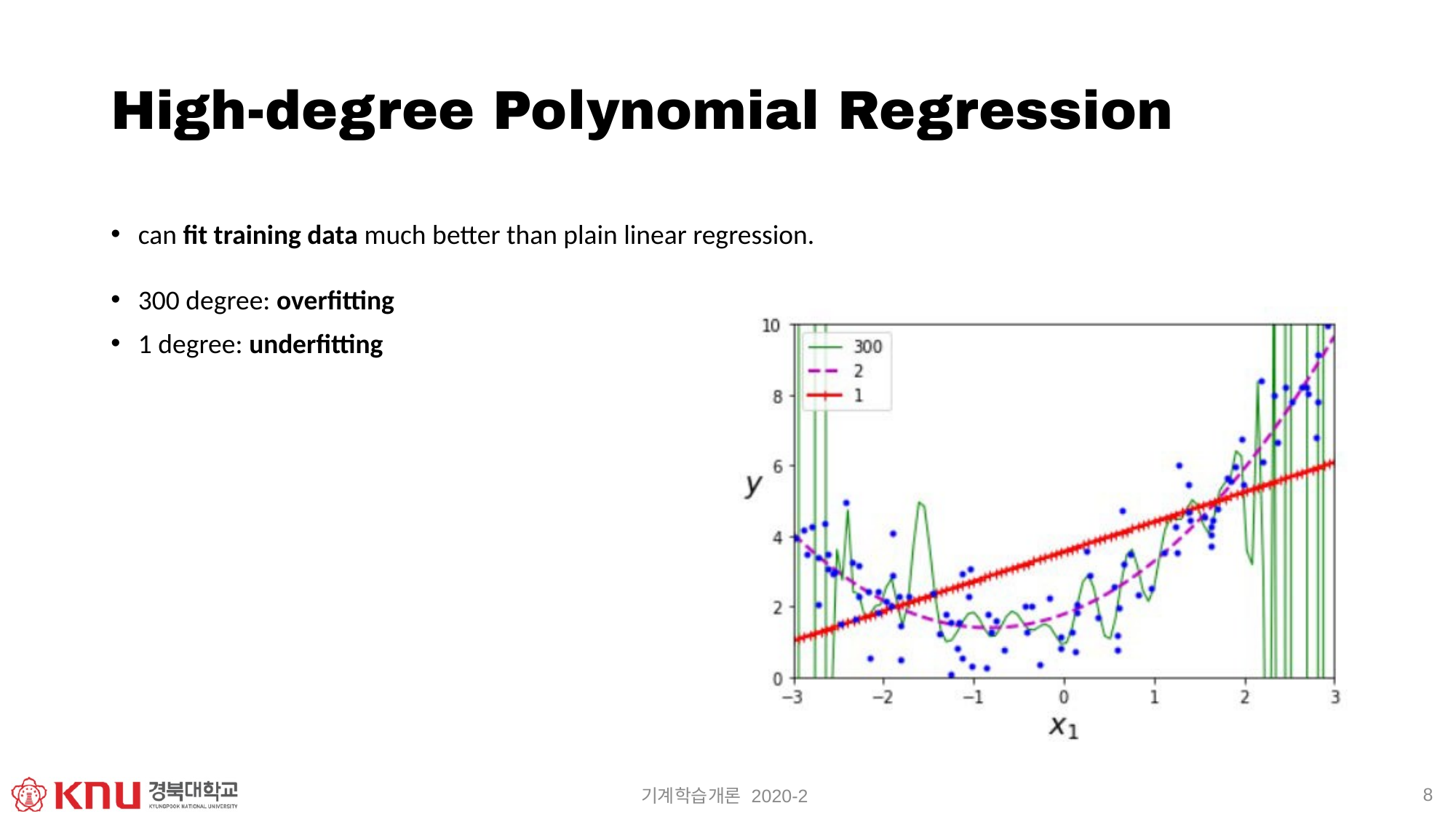

# High-degree Polynomial Regression
can fit training data much better than plain linear regression.

300 degree: overfitting
1 degree: underfitting

8
기계학습개론 2020-2